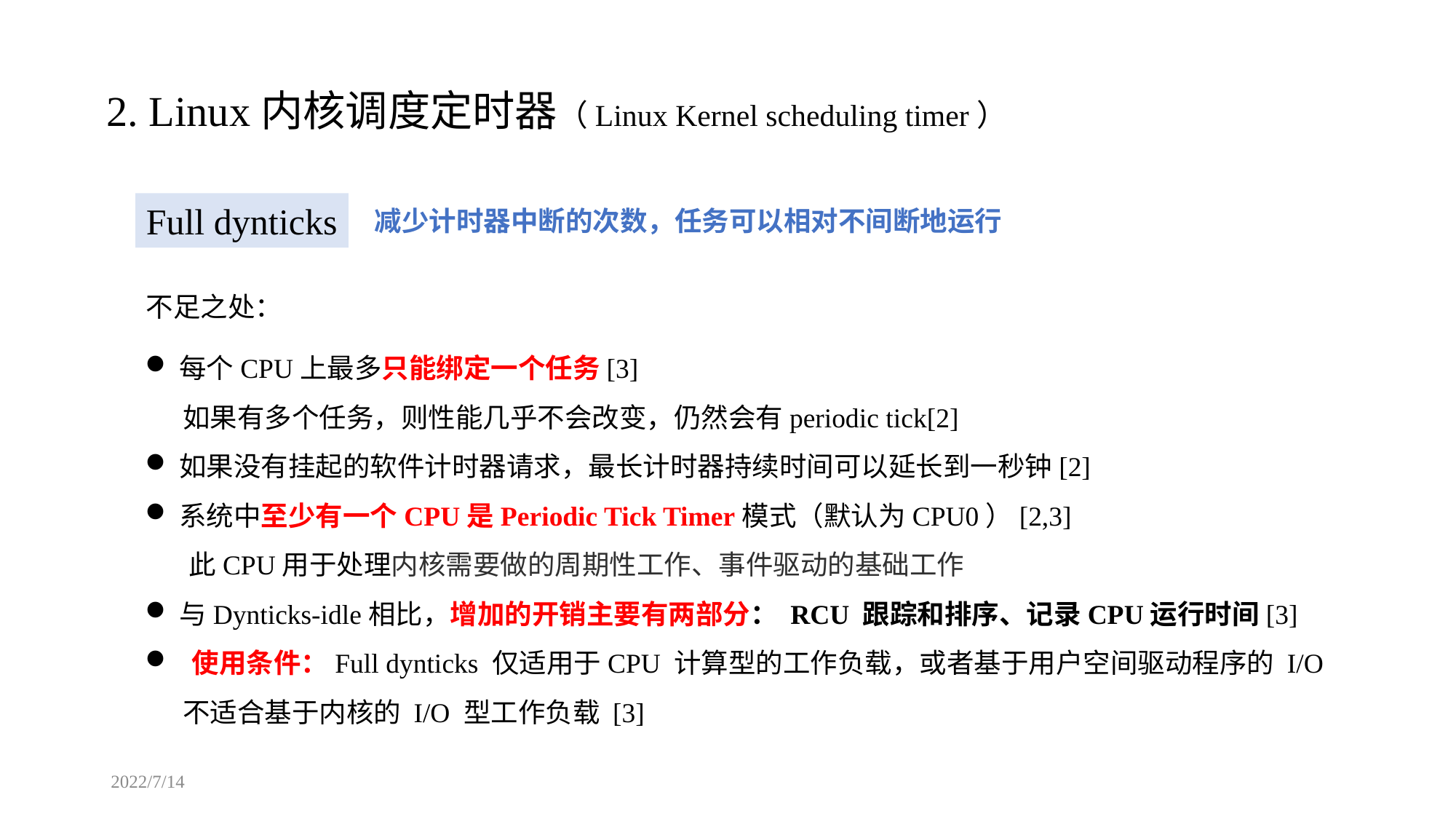

2. Linux内核调度定时器（Linux Kernel scheduling timer）
Full dynticks
减少计时器中断的次数，任务可以相对不间断地运行
不足之处：
每个CPU上最多只能绑定一个任务[3]
     如果有多个任务，则性能几乎不会改变，仍然会有periodic tick[2]
如果没有挂起的软件计时器请求，最长计时器持续时间可以延长到一秒钟[2]
系统中至少有一个CPU是Periodic Tick Timer模式（默认为CPU0）[2,3]
      此CPU用于处理内核需要做的周期性工作、事件驱动的基础工作
与Dynticks-idle相比，增加的开销主要有两部分： RCU 跟踪和排序、记录CPU运行时间[3]
 使用条件：Full dynticks 仅适用于CPU 计算型的工作负载，或者基于用户空间驱动程序的 I/O
     不适合基于内核的 I/O 型工作负载 [3]
2022/7/14